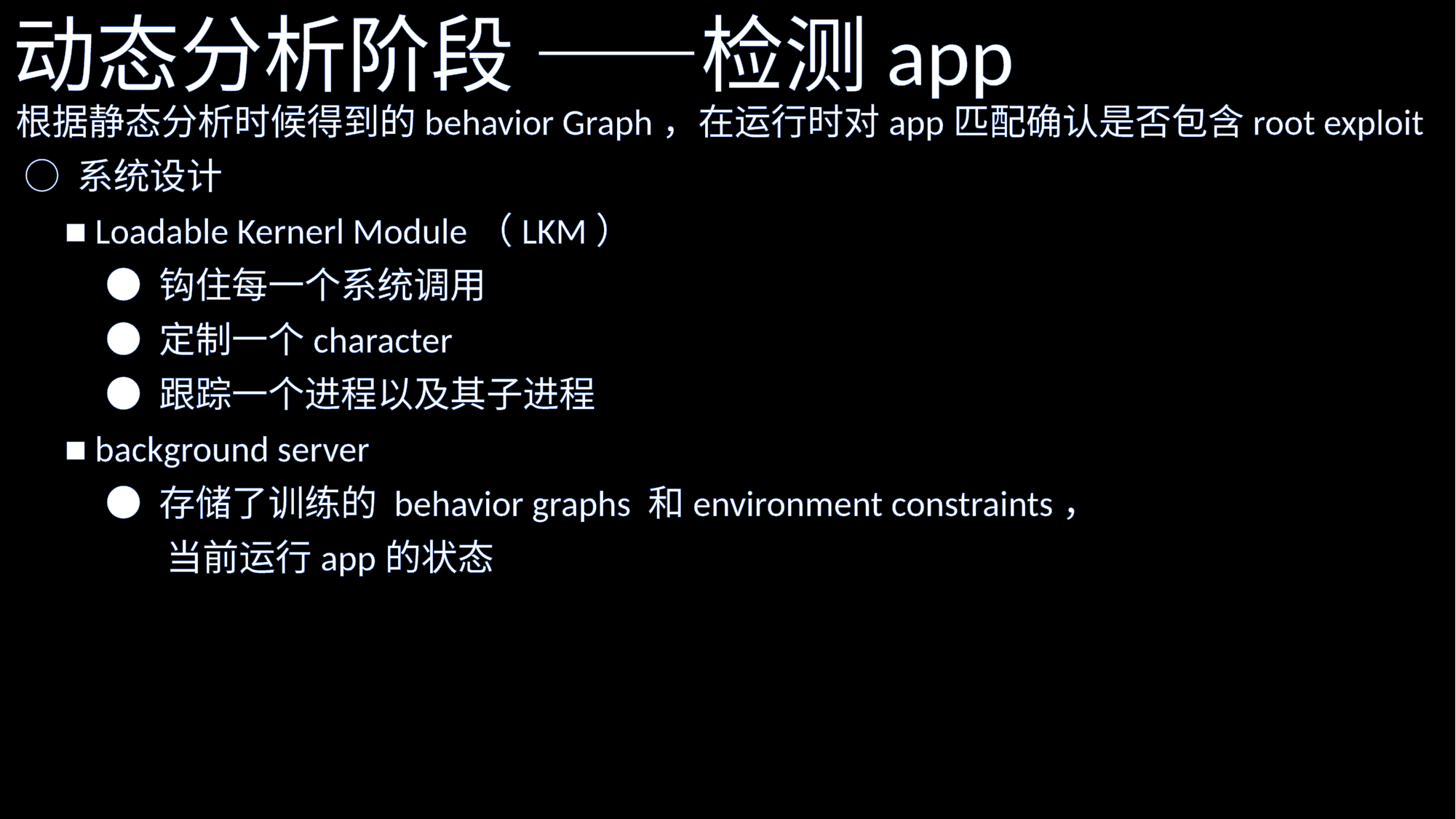

# 动态分析阶段 ——检测app
根据静态分析时候得到的behavior Graph，在运行时对app匹配确认是否包含root exploit
 ○ 系统设计
      ■ Loadable Kernerl Module（LKM）
           ● 钩住每一个系统调用
           ● 定制一个character
           ● 跟踪一个进程以及其子进程
      ■ background server
           ● 存储了训练的 behavior graphs 和environment constraints，
	    当前运行app的状态